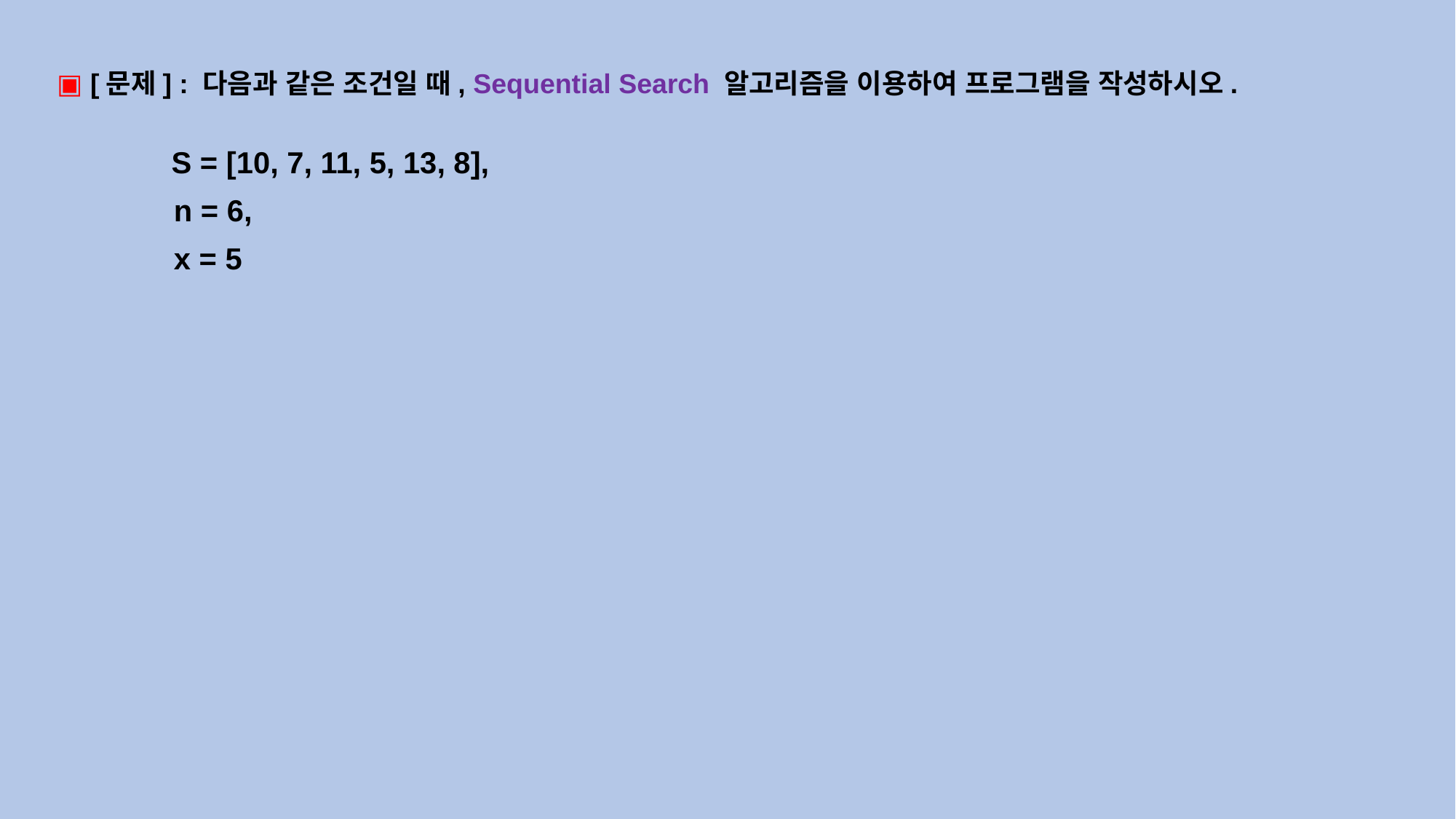

▣ [문제] : 다음과 같은 조건일 때, Sequential Search 알고리즘을 이용하여 프로그램을 작성하시오.

               S = [10, 7, 11, 5, 13, 8],
              n = 6,
              x = 5